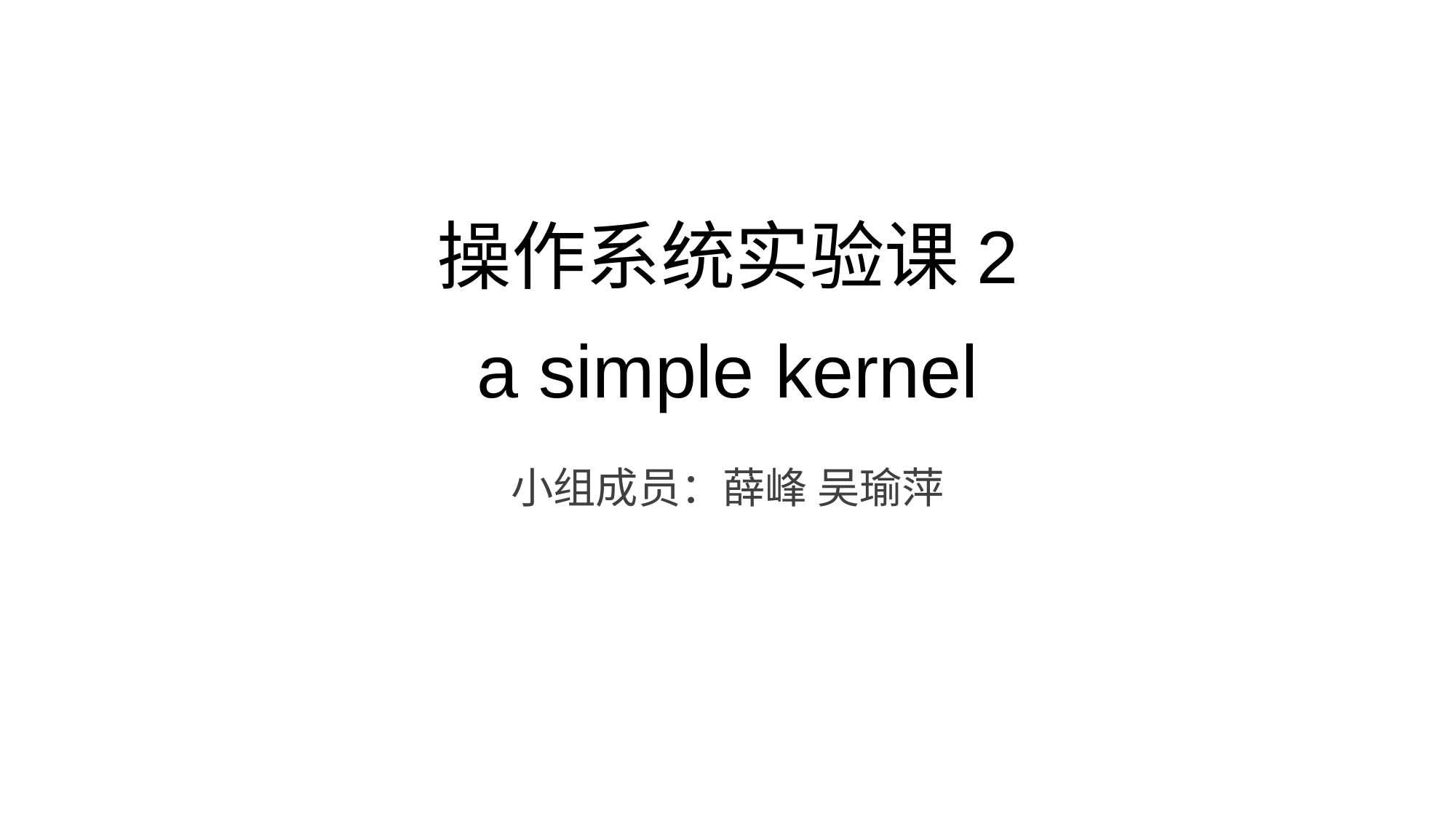

# 操作系统实验课2 a simple kernel
小组成员：薛峰 吴瑜萍